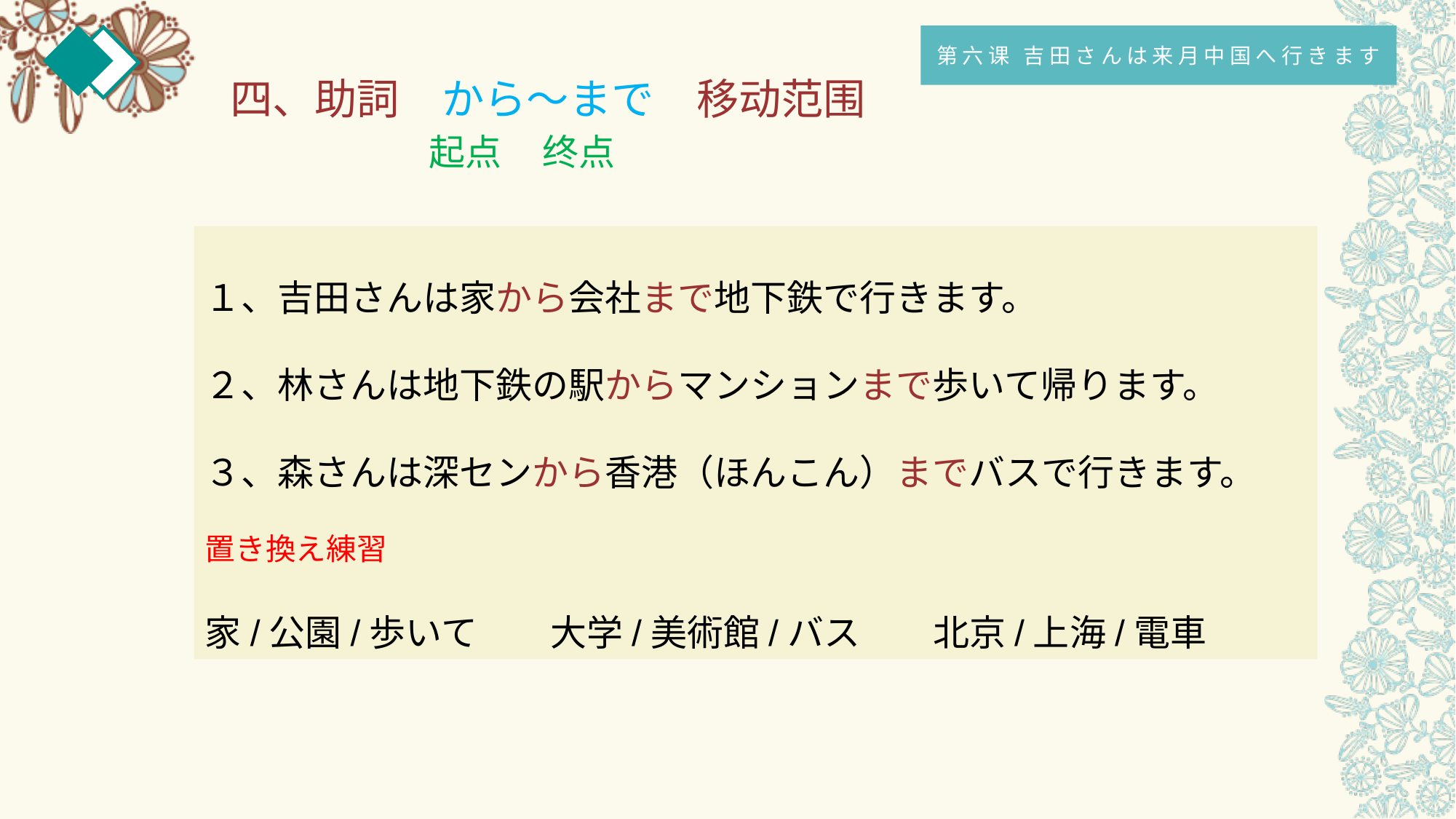

第六课 吉田さんは来月中国へ行きます

四、助詞　から～まで　移动范围
          　　 起点     终点
１、吉田さんは家から会社まで地下鉄で行きます。
２、林さんは地下鉄の駅からマンションまで歩いて帰ります。
３、森さんは深センから香港（ほんこん）までバスで行きます。
置き換え練習
家/公園/歩いて　　大学/美術館/バス　　北京/上海/電車